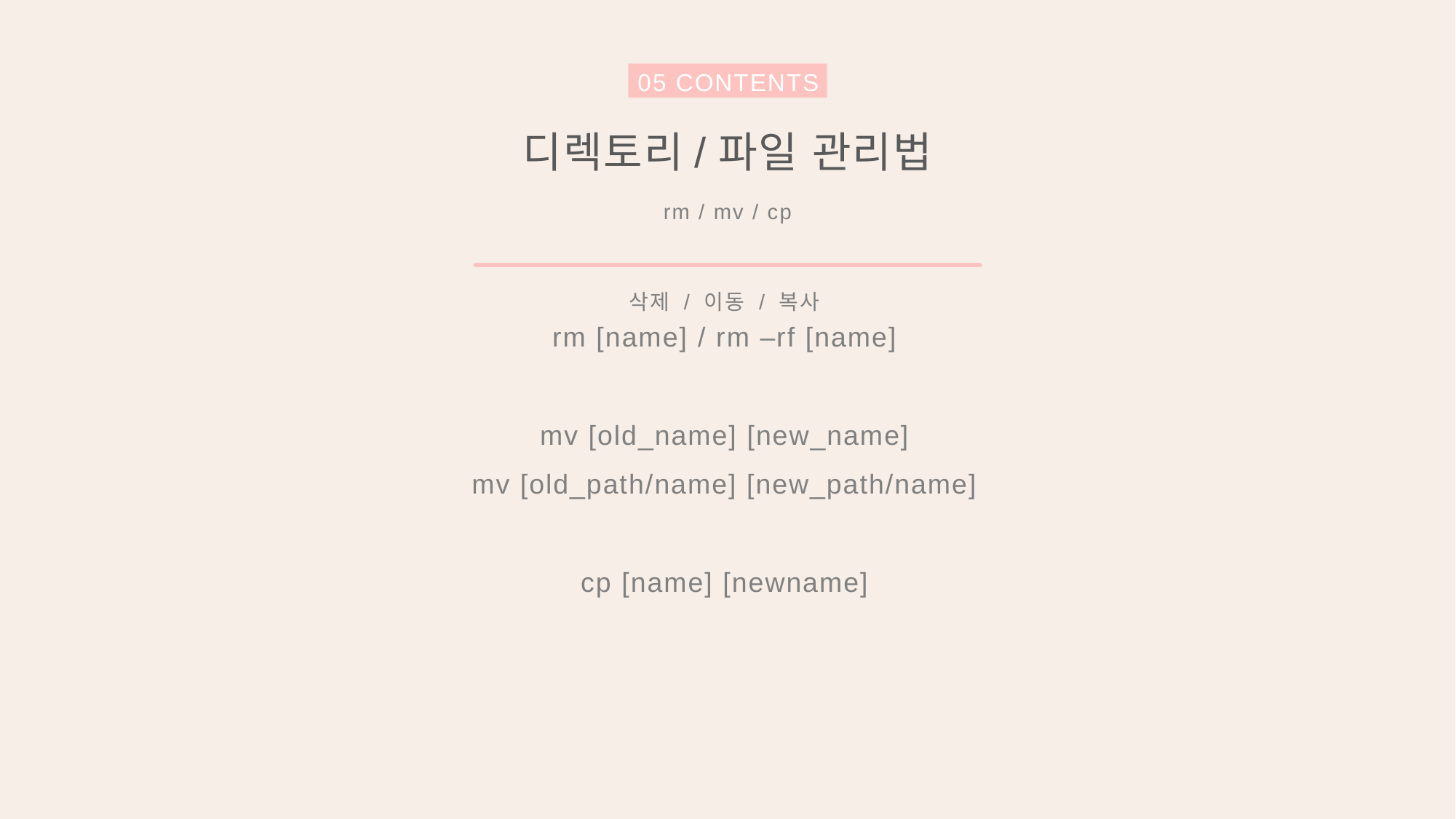

05 CONTENTS
디렉토리/파일 관리법
rm / mv / cp

rm [name] / rm –rf [name]

mv [old_name] [new_name]
mv [old_path/name] [new_path/name]

cp [name] [newname]

삭제 / 이동 / 복사